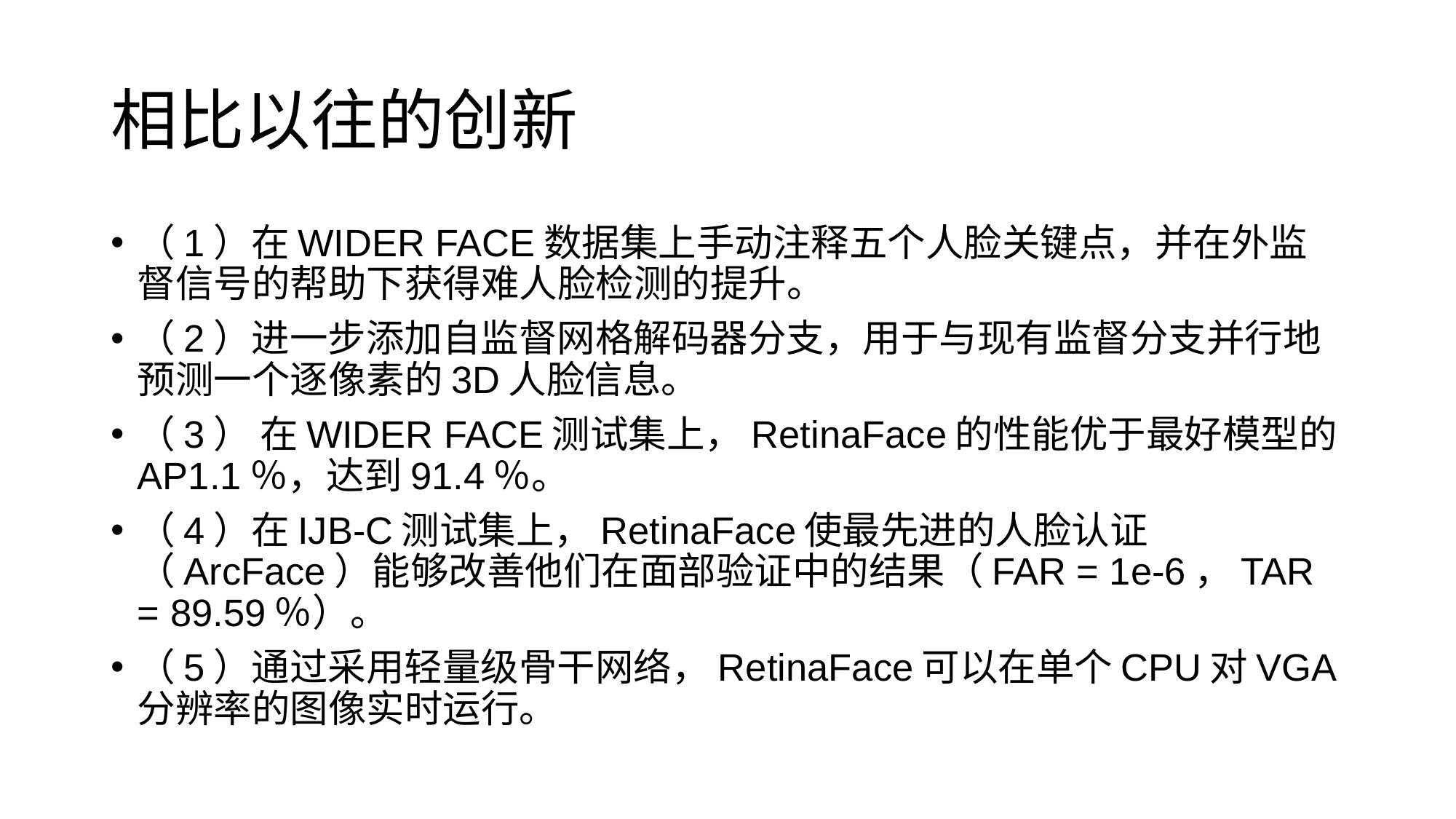

# 相比以往的创新
（1）在WIDER FACE数据集上手动注释五个人脸关键点，并在外监督信号的帮助下获得难人脸检测的提升。
（2）进一步添加自监督网格解码器分支，用于与现有监督分支并行地预测一个逐像素的3D人脸信息。
（3） 在WIDER FACE测试集上，RetinaFace的性能优于最好模型的AP1.1％，达到91.4％。
（4）在IJB-C测试集上，RetinaFace使最先进的人脸认证（ArcFace）能够改善他们在面部验证中的结果（FAR = 1e-6，TAR = 89.59％）。
（5）通过采用轻量级骨干网络，RetinaFace可以在单个CPU对VGA分辨率的图像实时运行。